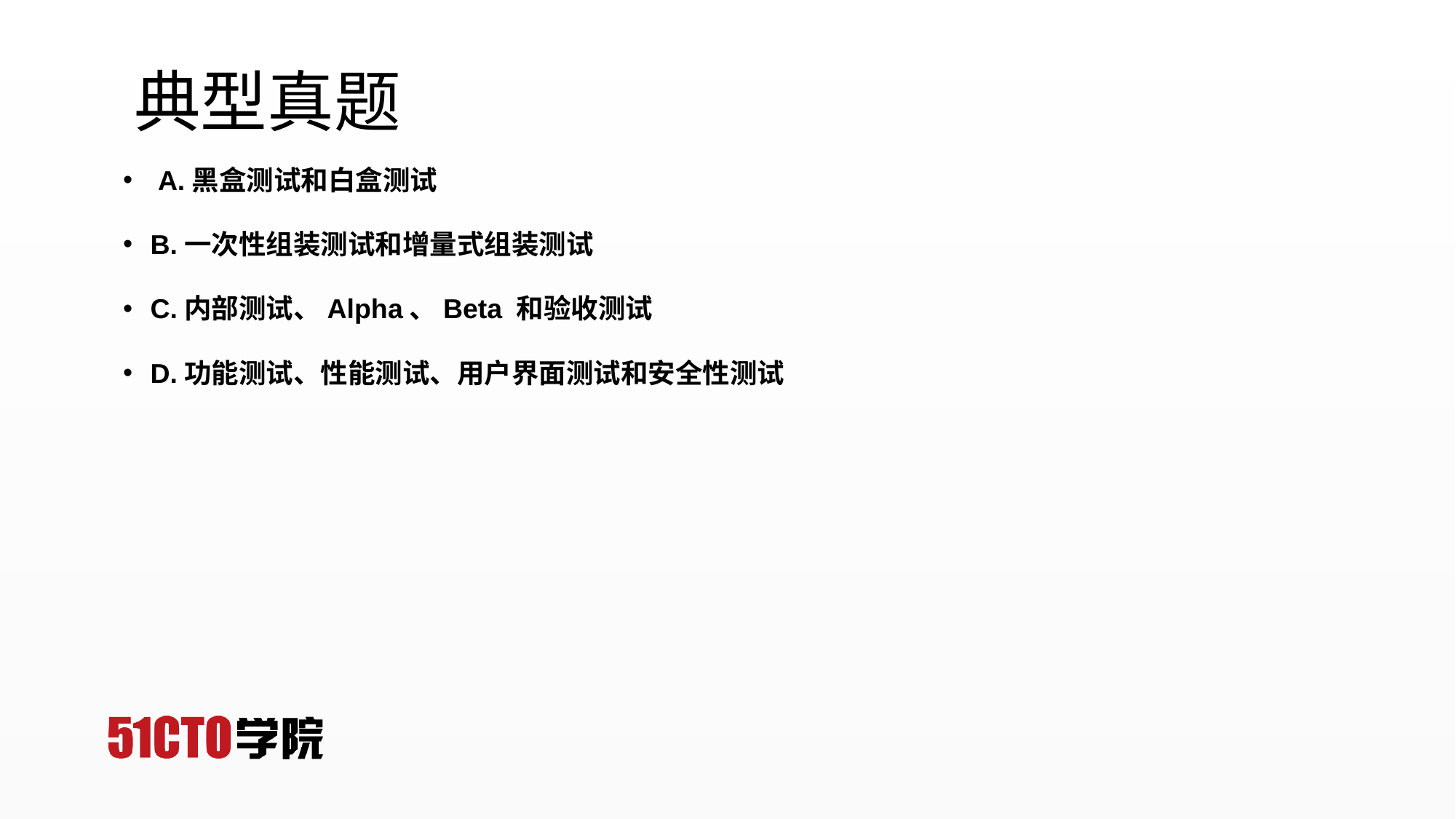

# 典型真题
 A.黑盒测试和白盒测试
B.一次性组装测试和增量式组装测试
C.内部测试、Alpha、Beta 和验收测试
D.功能测试、性能测试、用户界面测试和安全性测试